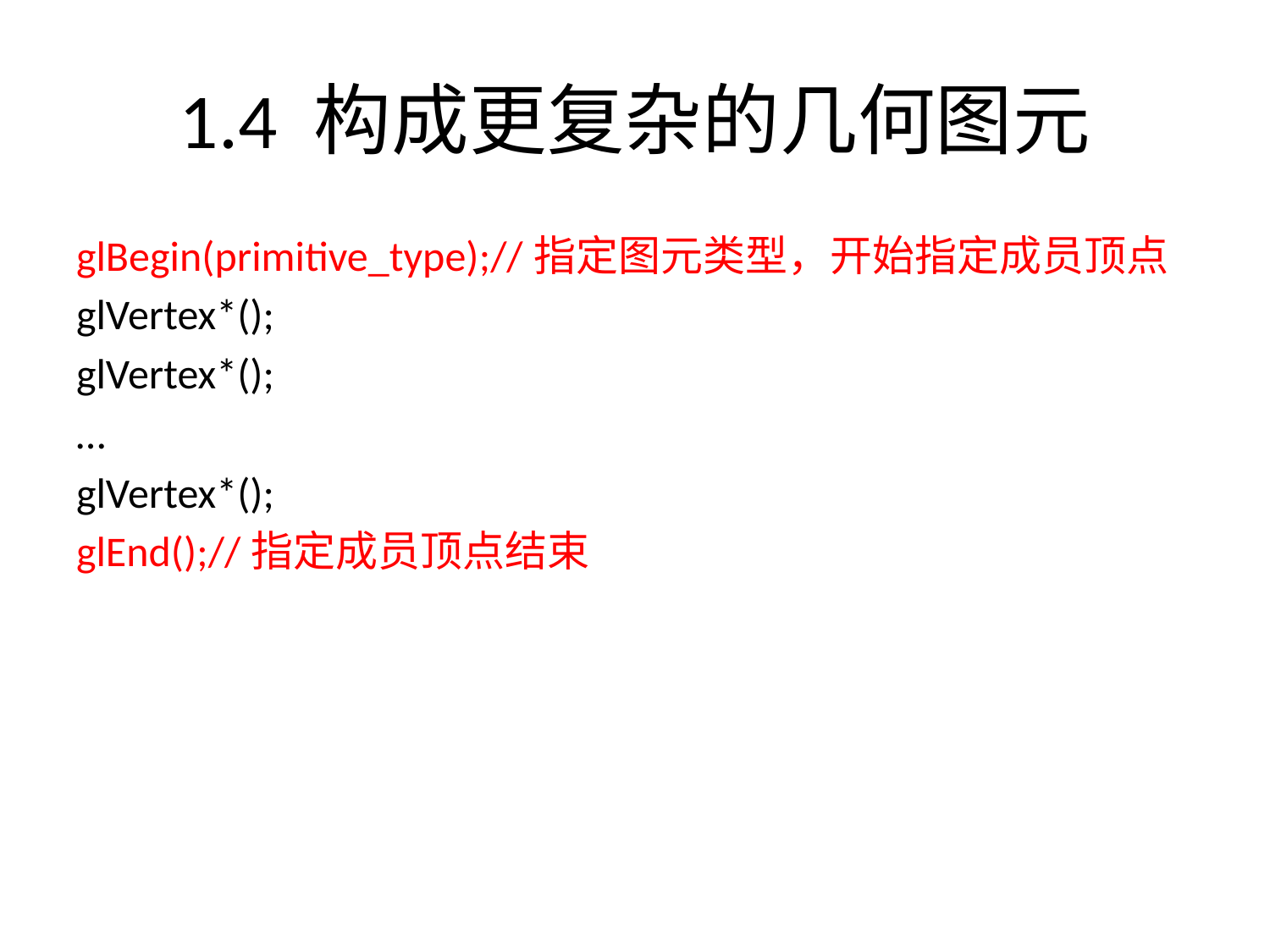

# 1.4 构成更复杂的几何图元
glBegin(primitive_type);//指定图元类型，开始指定成员顶点
glVertex*();
glVertex*();
…
glVertex*();
glEnd();//指定成员顶点结束